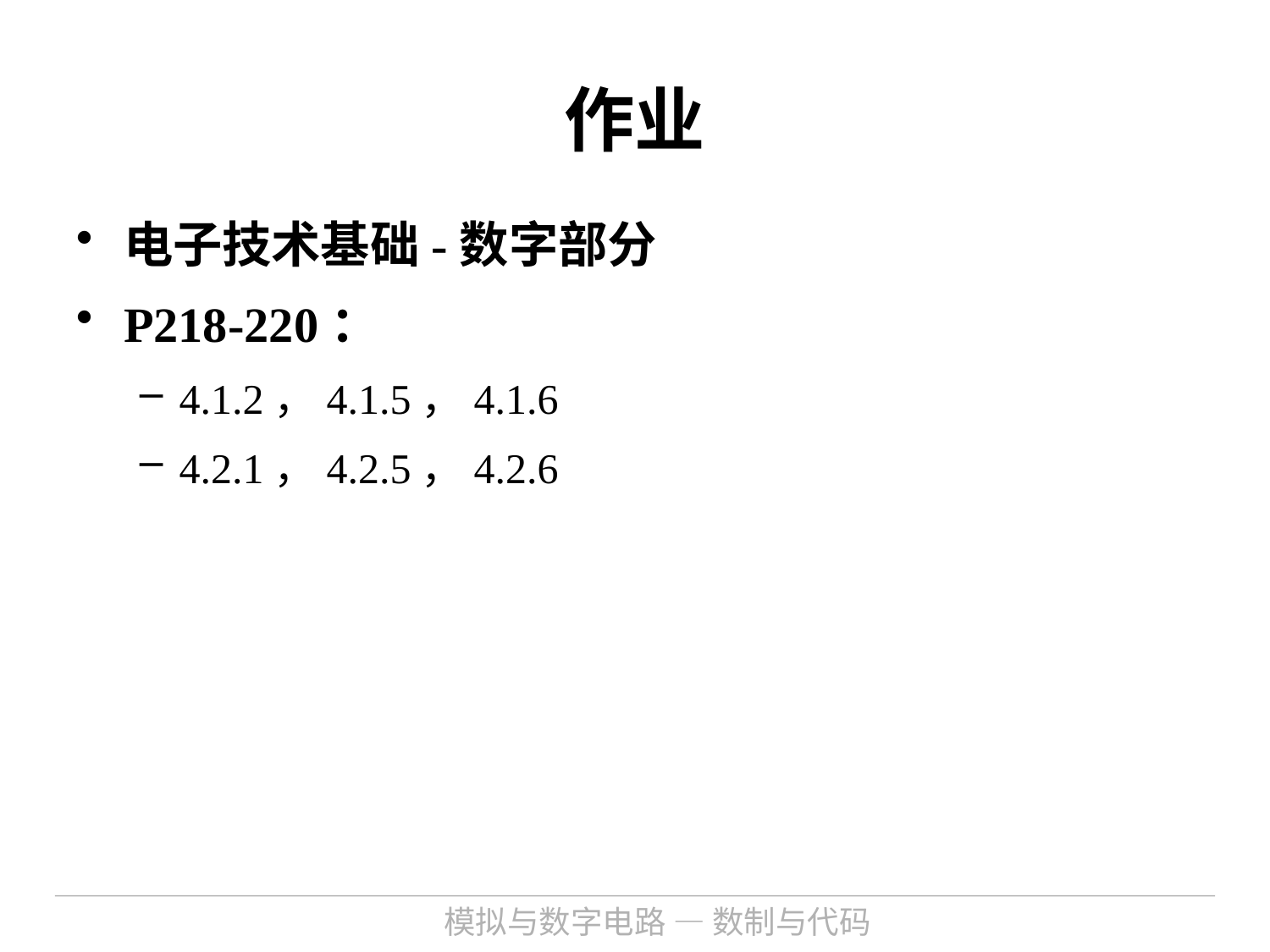

# 作业
电子技术基础-数字部分
P218-220：
4.1.2，4.1.5，4.1.6
4.2.1，4.2.5，4.2.6

模拟与数字电路 — 数制与代码
14